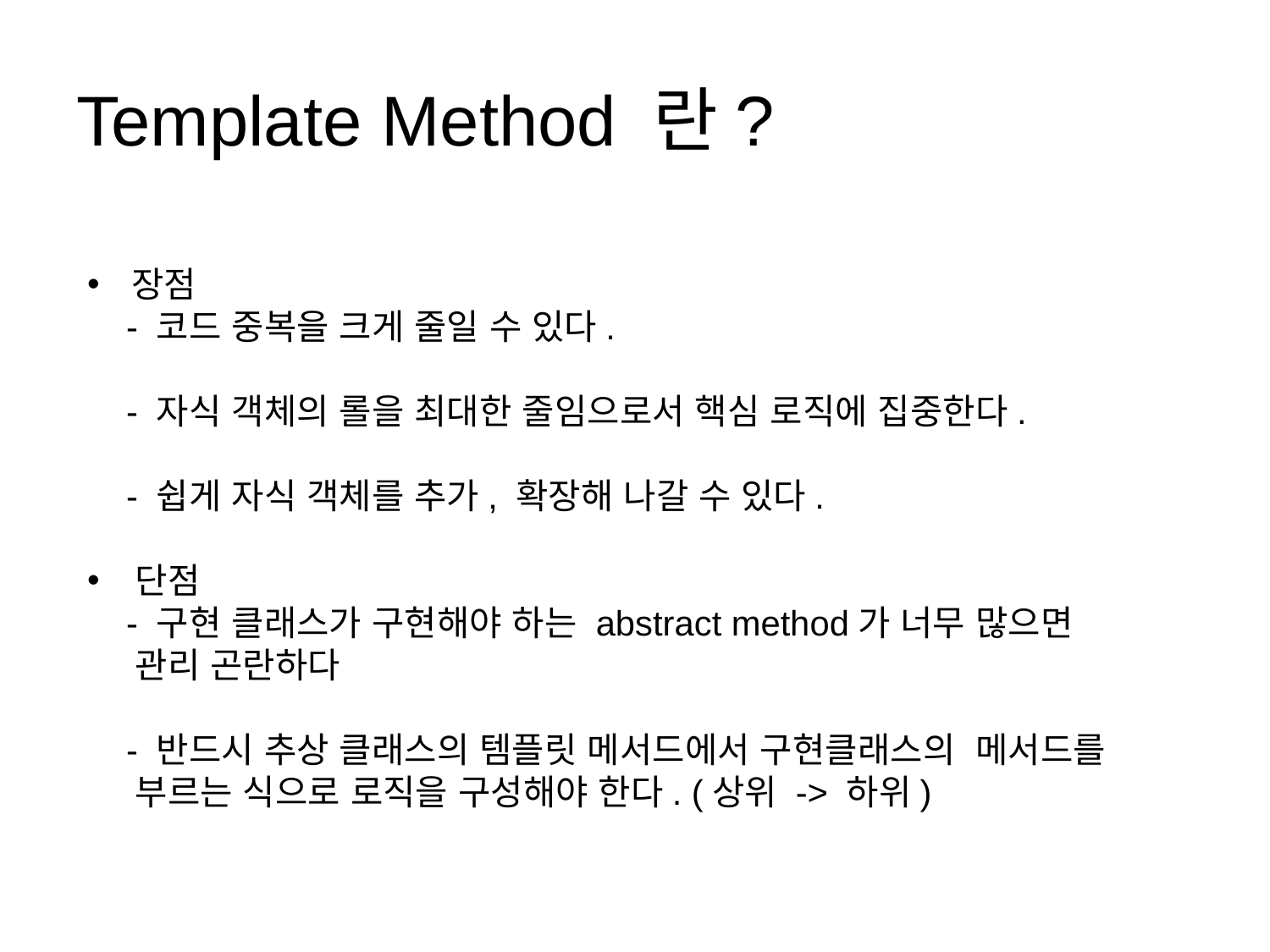

# Template Method 란?
   장점
    - 코드 중복을 크게 줄일 수 있다.

    - 자식 객체의 롤을 최대한 줄임으로서 핵심 로직에 집중한다.

    - 쉽게 자식 객체를 추가, 확장해 나갈 수 있다.

단점
    - 구현 클래스가 구현해야 하는 abstract method가 너무 많으면 관리 곤란하다

    - 반드시 추상 클래스의 템플릿 메서드에서 구현클래스의  메서드를 부르는 식으로 로직을 구성해야 한다. (상위 -> 하위)